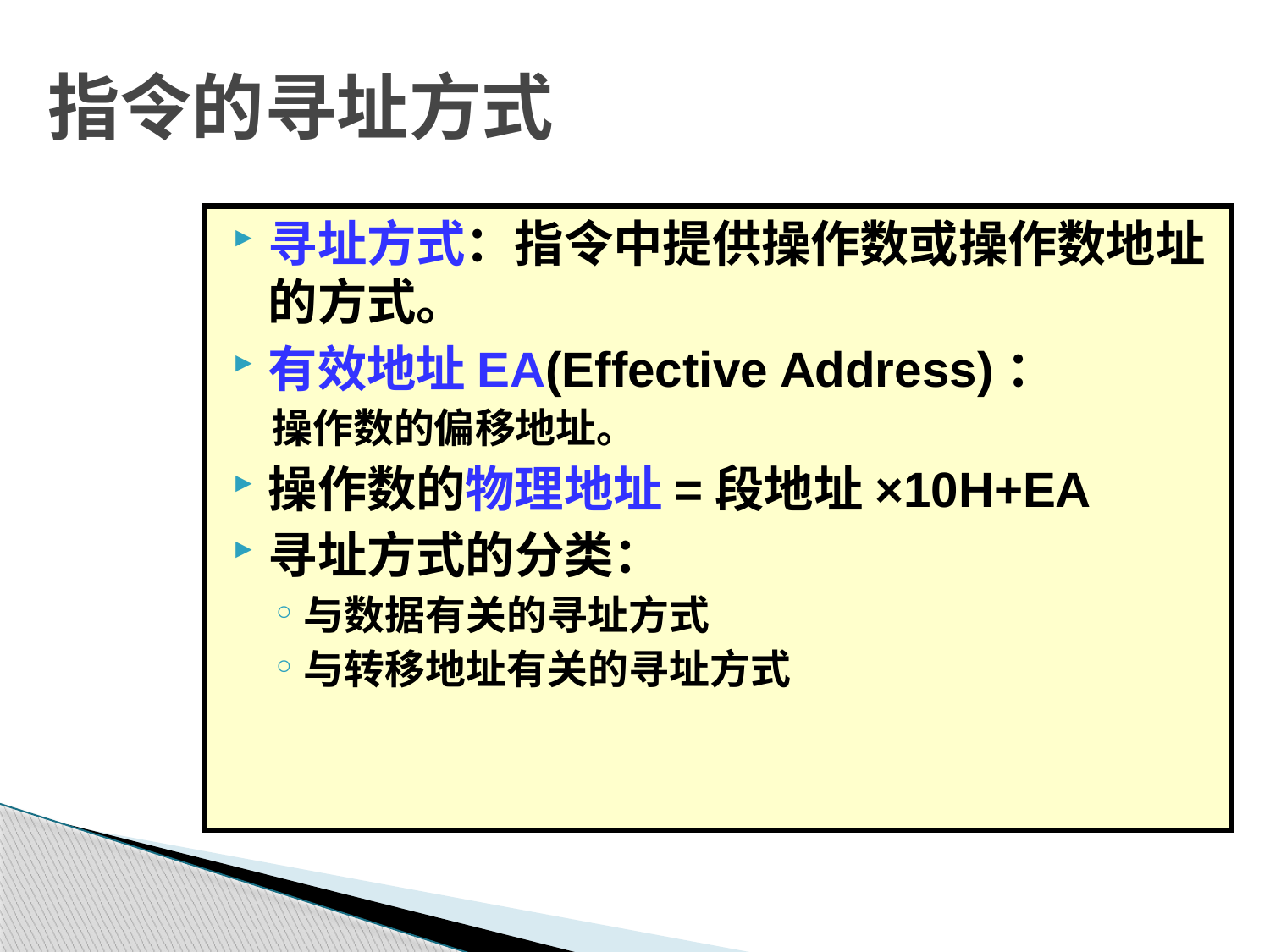

# 指令的寻址方式
寻址方式：指令中提供操作数或操作数地址的方式。
有效地址EA(Effective Address)：
操作数的偏移地址。
操作数的物理地址=段地址×10H+EA
寻址方式的分类：
与数据有关的寻址方式
与转移地址有关的寻址方式